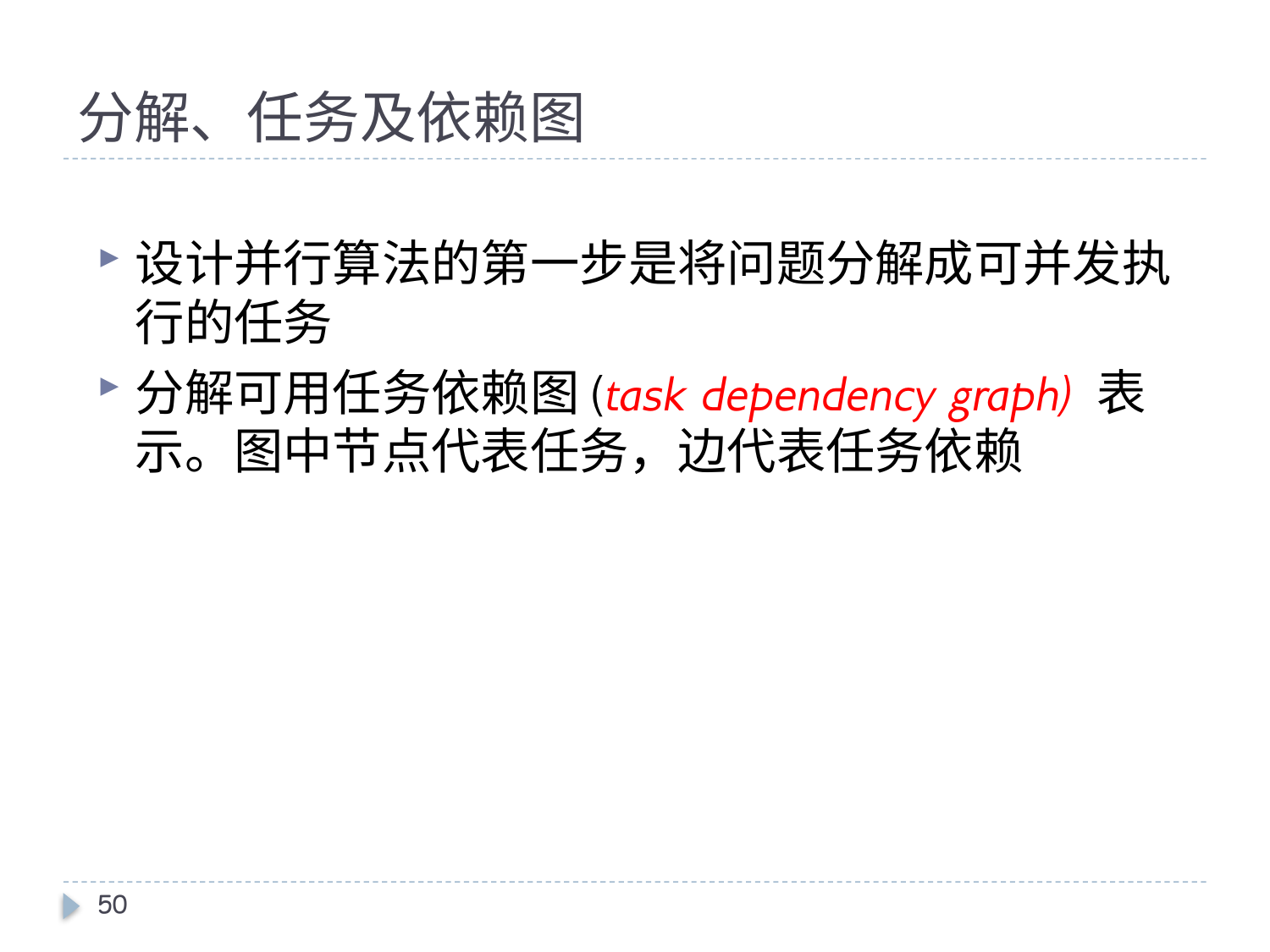

# 分解、任务及依赖图
设计并行算法的第一步是将问题分解成可并发执行的任务
分解可用任务依赖图(task dependency graph) 表示。图中节点代表任务，边代表任务依赖
50